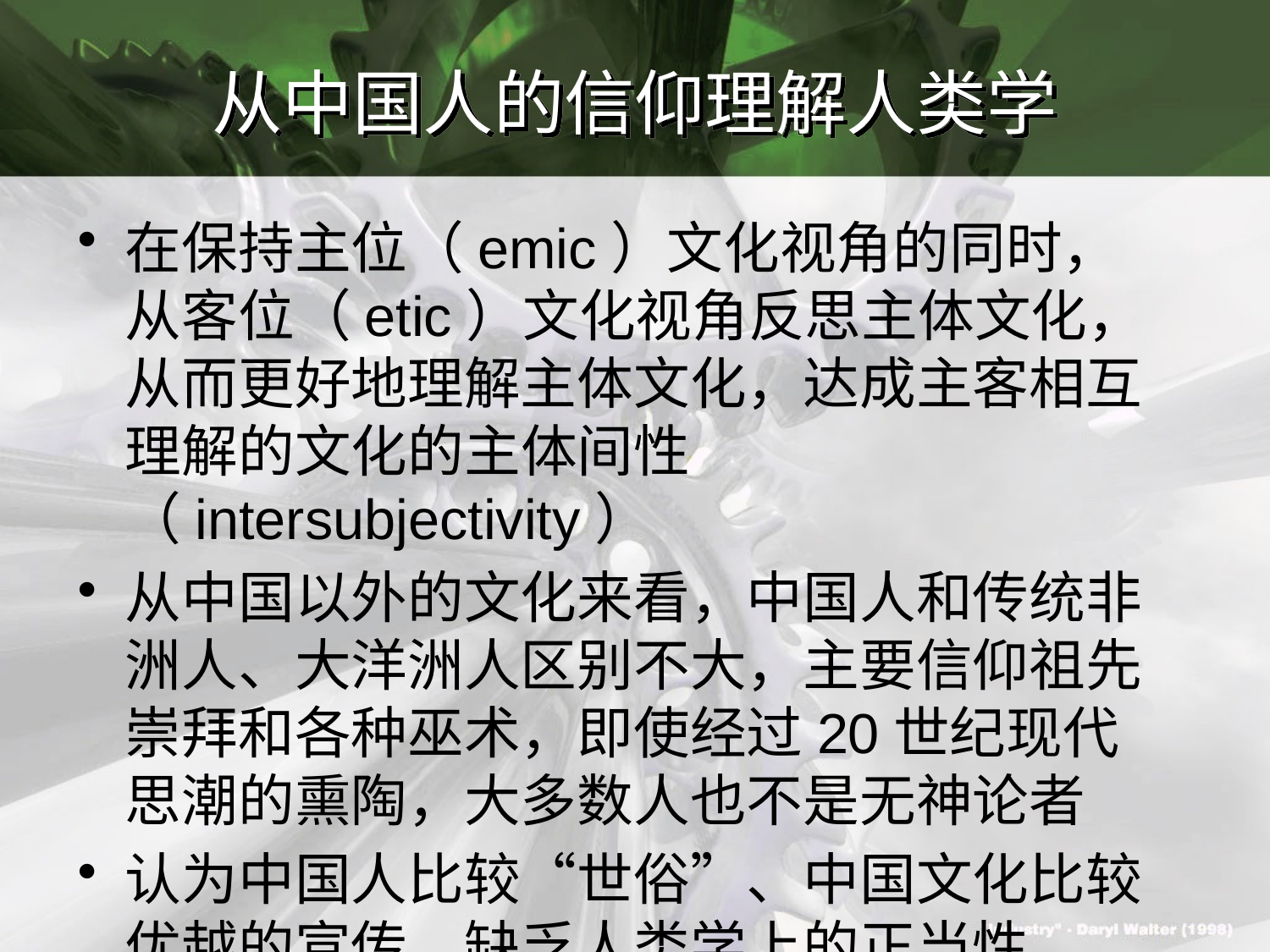

# 从中国人的信仰理解人类学
在保持主位（emic）文化视角的同时，从客位（etic）文化视角反思主体文化，从而更好地理解主体文化，达成主客相互理解的文化的主体间性（intersubjectivity）
从中国以外的文化来看，中国人和传统非洲人、大洋洲人区别不大，主要信仰祖先崇拜和各种巫术，即使经过20世纪现代思潮的熏陶，大多数人也不是无神论者
认为中国人比较“世俗”、中国文化比较优越的宣传，缺乏人类学上的正当性